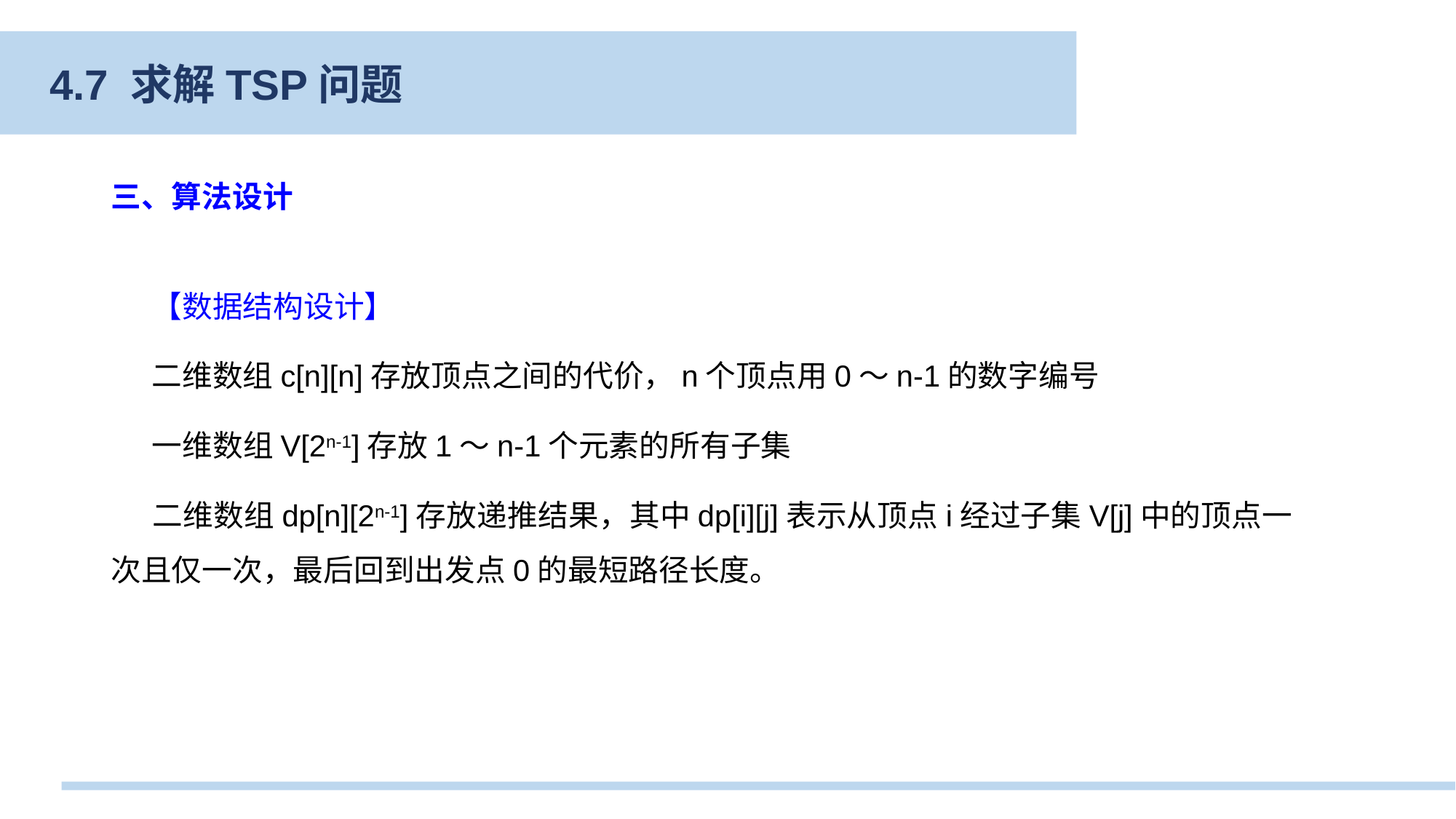

4.7 求解TSP问题
三、算法设计
     【数据结构设计】
     二维数组c[n][n]存放顶点之间的代价，n个顶点用0～n-1的数字编号
     一维数组V[2n-1]存放1～n-1个元素的所有子集
     二维数组dp[n][2n-1]存放递推结果，其中dp[i][j]表示从顶点i经过子集V[j]中的顶点一次且仅一次，最后回到出发点0的最短路径长度。